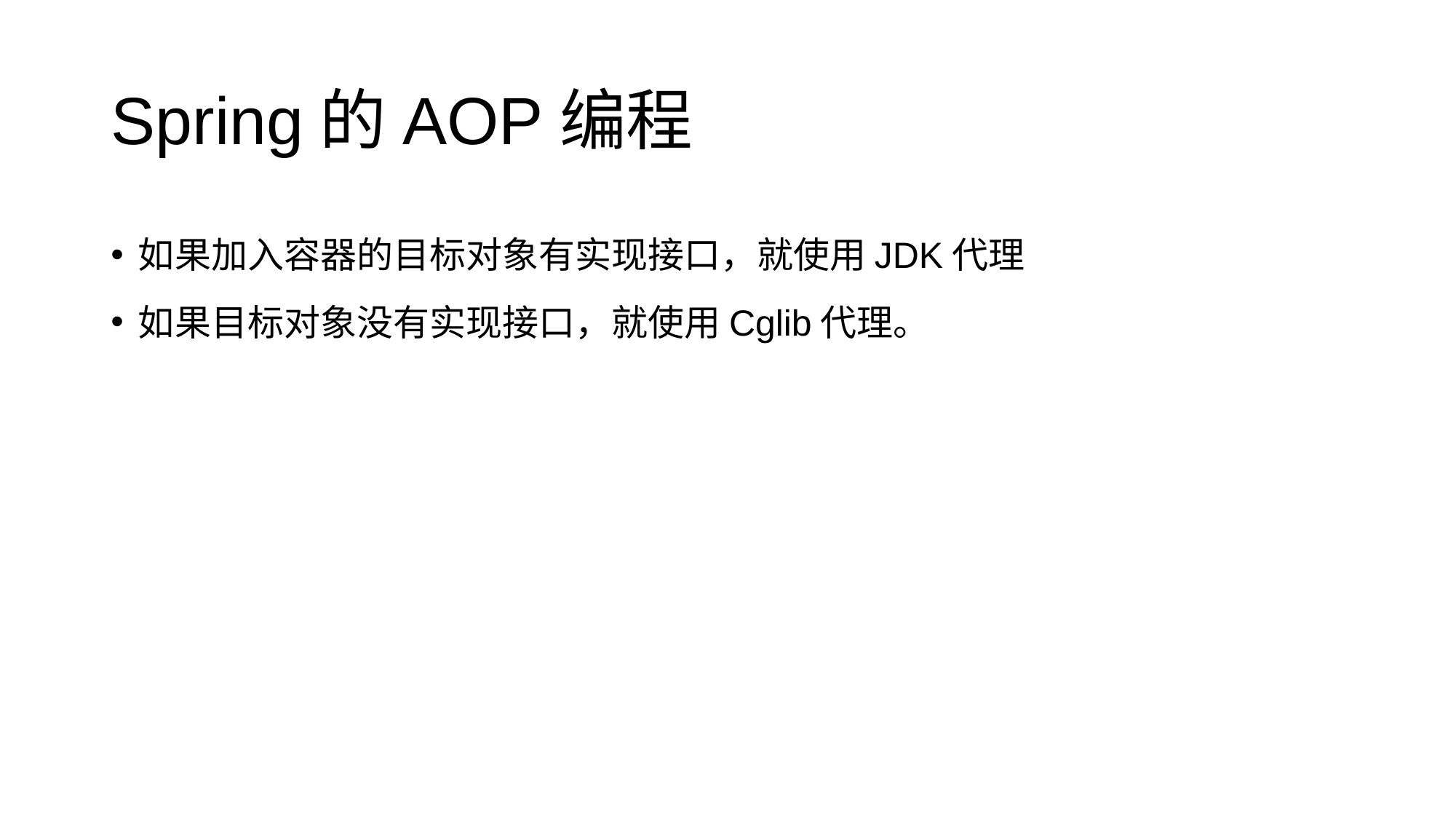

# Spring的AOP编程
如果加入容器的目标对象有实现接口，就使用JDK代理
如果目标对象没有实现接口，就使用Cglib代理。